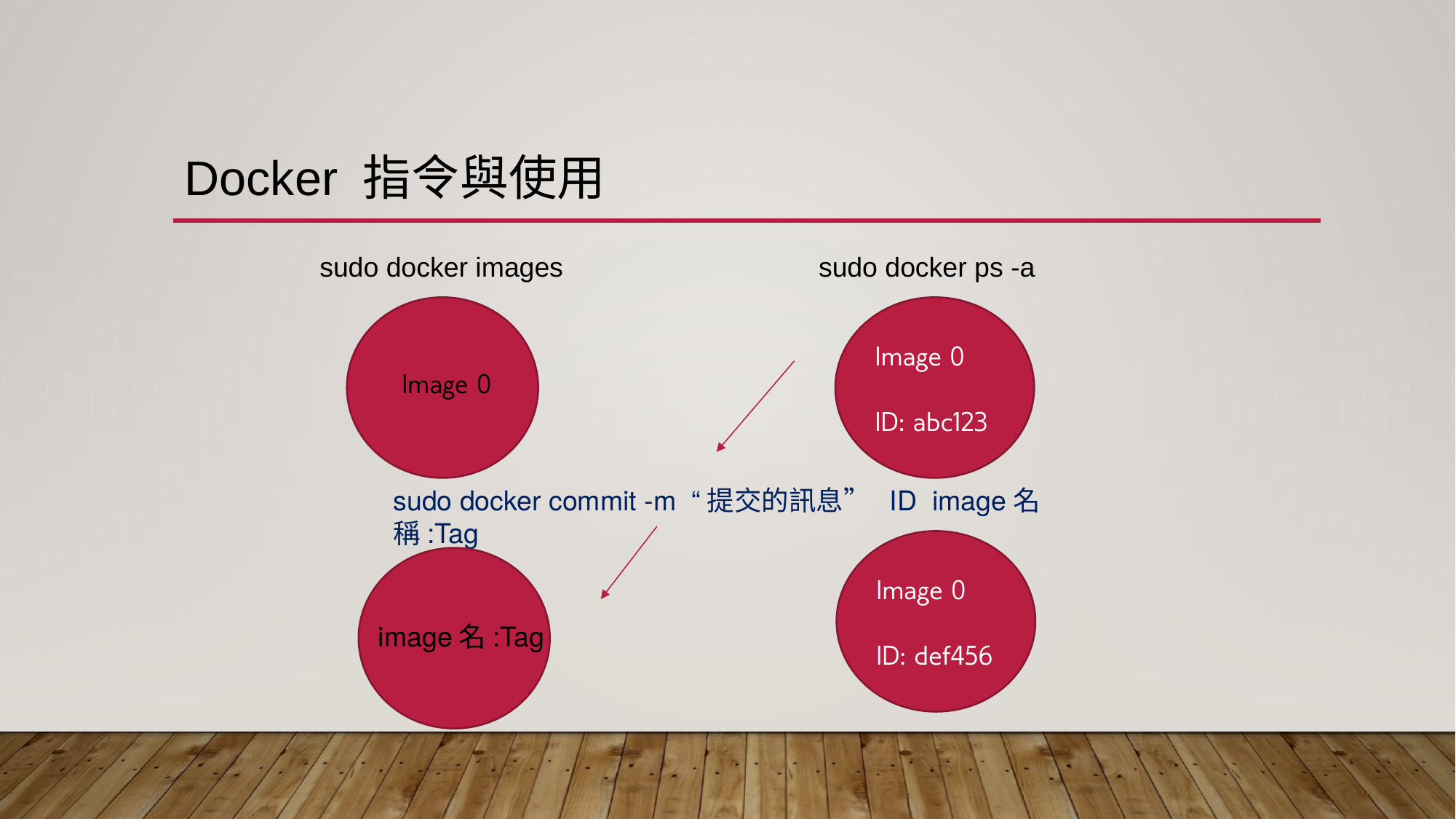

# Docker 指令與使用
sudo docker images
sudo docker ps -a

Image 0

ID: abc123
Image 0
sudo docker commit -m  “提交的訊息”  ID  image名稱:Tag
Image 0

ID: def456

image名:Tag